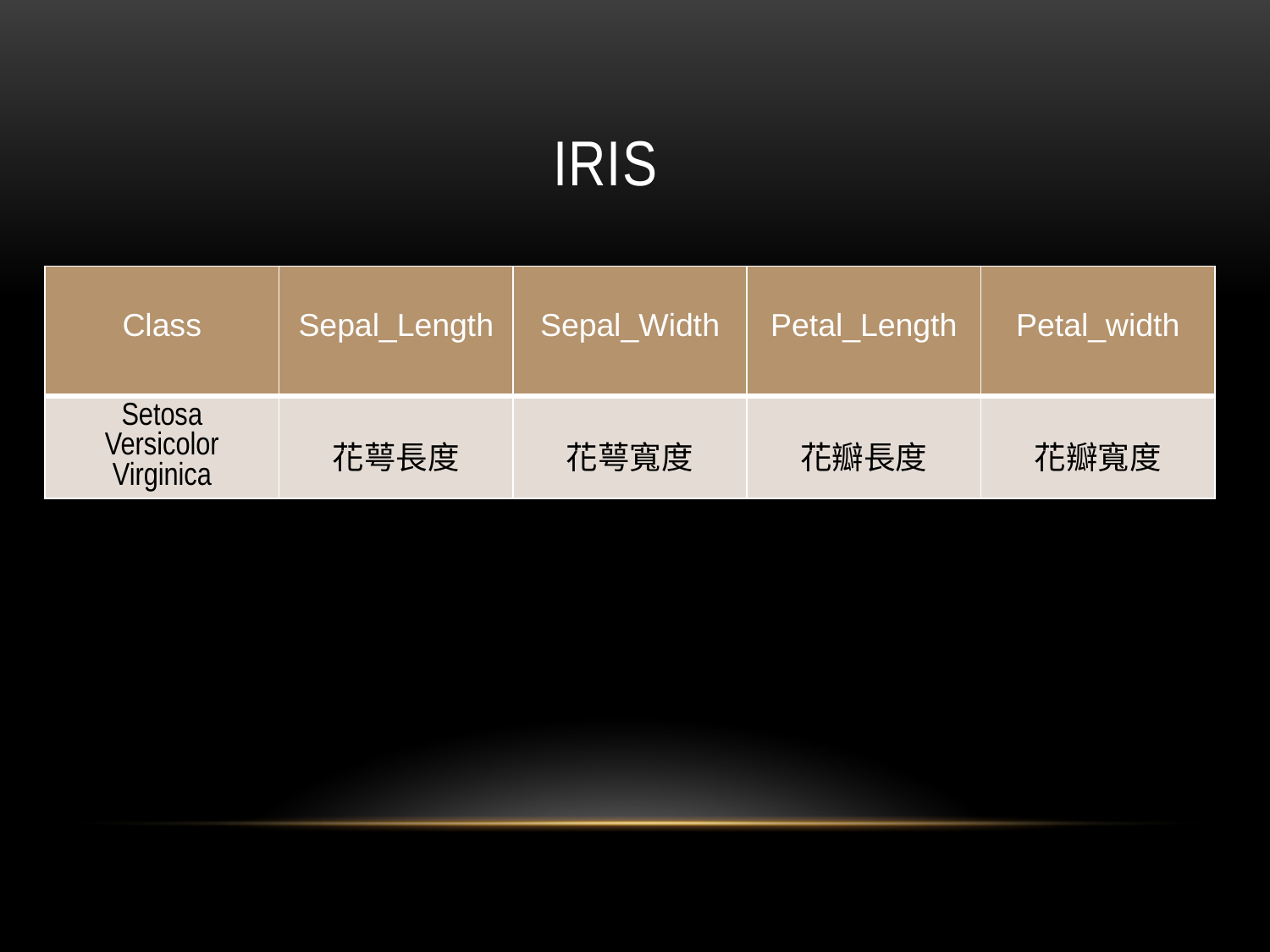

# Iris
| Class | Sepal\_Length | Sepal\_Width | Petal\_Length | Petal\_width |
| --- | --- | --- | --- | --- |
| Setosa Versicolor Virginica | 花萼長度 | 花萼寬度 | 花瓣長度 | 花瓣寬度 |